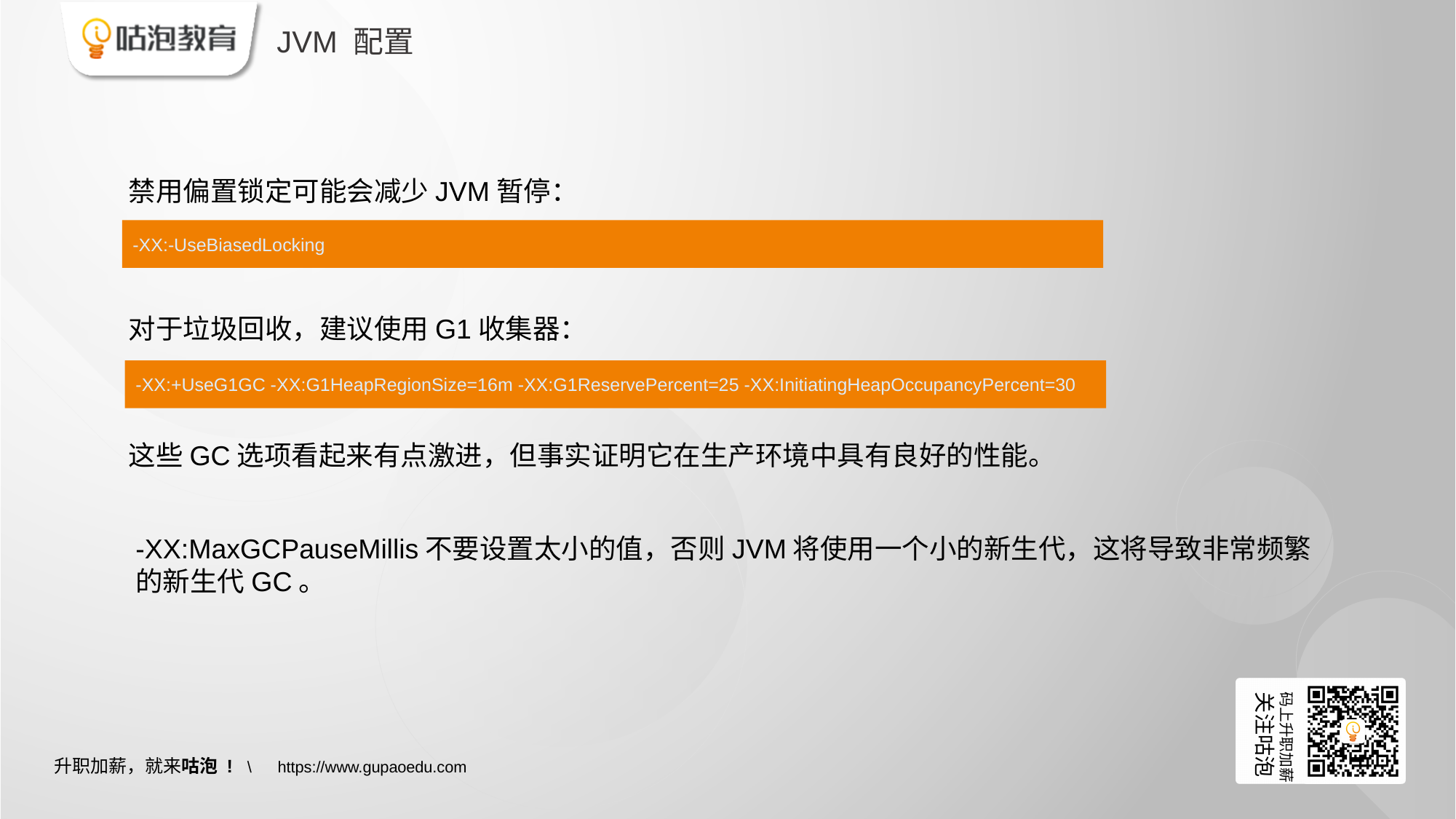

# JVM 配置
禁用偏置锁定可能会减少JVM暂停：
-XX:-UseBiasedLocking
对于垃圾回收，建议使用G1收集器：
-XX:+UseG1GC -XX:G1HeapRegionSize=16m -XX:G1ReservePercent=25 -XX:InitiatingHeapOccupancyPercent=30
这些GC选项看起来有点激进，但事实证明它在生产环境中具有良好的性能。
-XX:MaxGCPauseMillis不要设置太小的值，否则JVM将使用一个小的新生代，这将导致非常频繁的新生代GC。